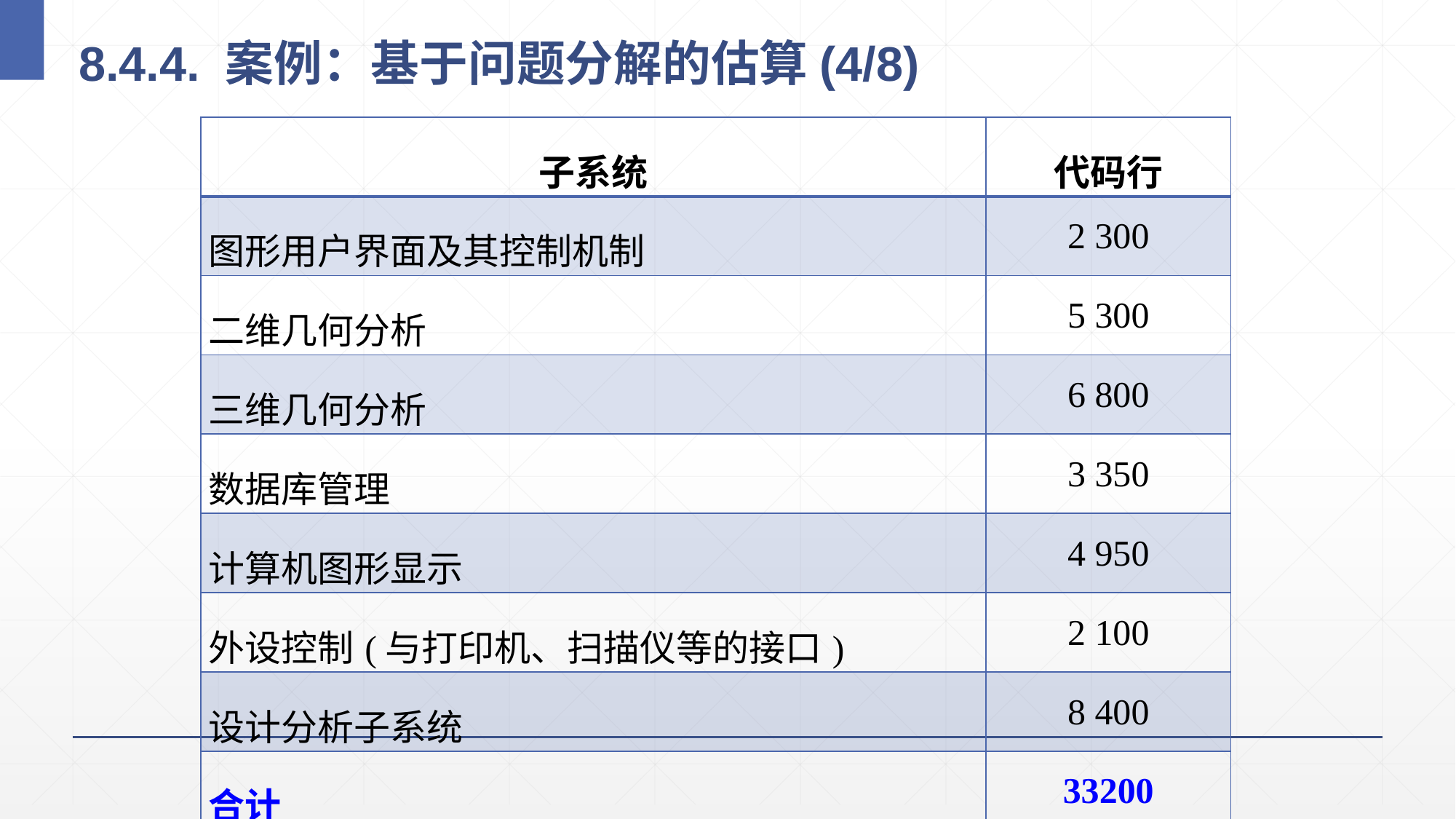

# 8.4.4. 案例：基于问题分解的估算(4/8)
| 子系统 | 代码行 |
| --- | --- |
| 图形用户界面及其控制机制 | 2 300 |
| 二维几何分析 | 5 300 |
| 三维几何分析 | 6 800 |
| 数据库管理 | 3 350 |
| 计算机图形显示 | 4 950 |
| 外设控制(与打印机、扫描仪等的接口) | 2 100 |
| 设计分析子系统 | 8 400 |
| 合计 | 33200 |